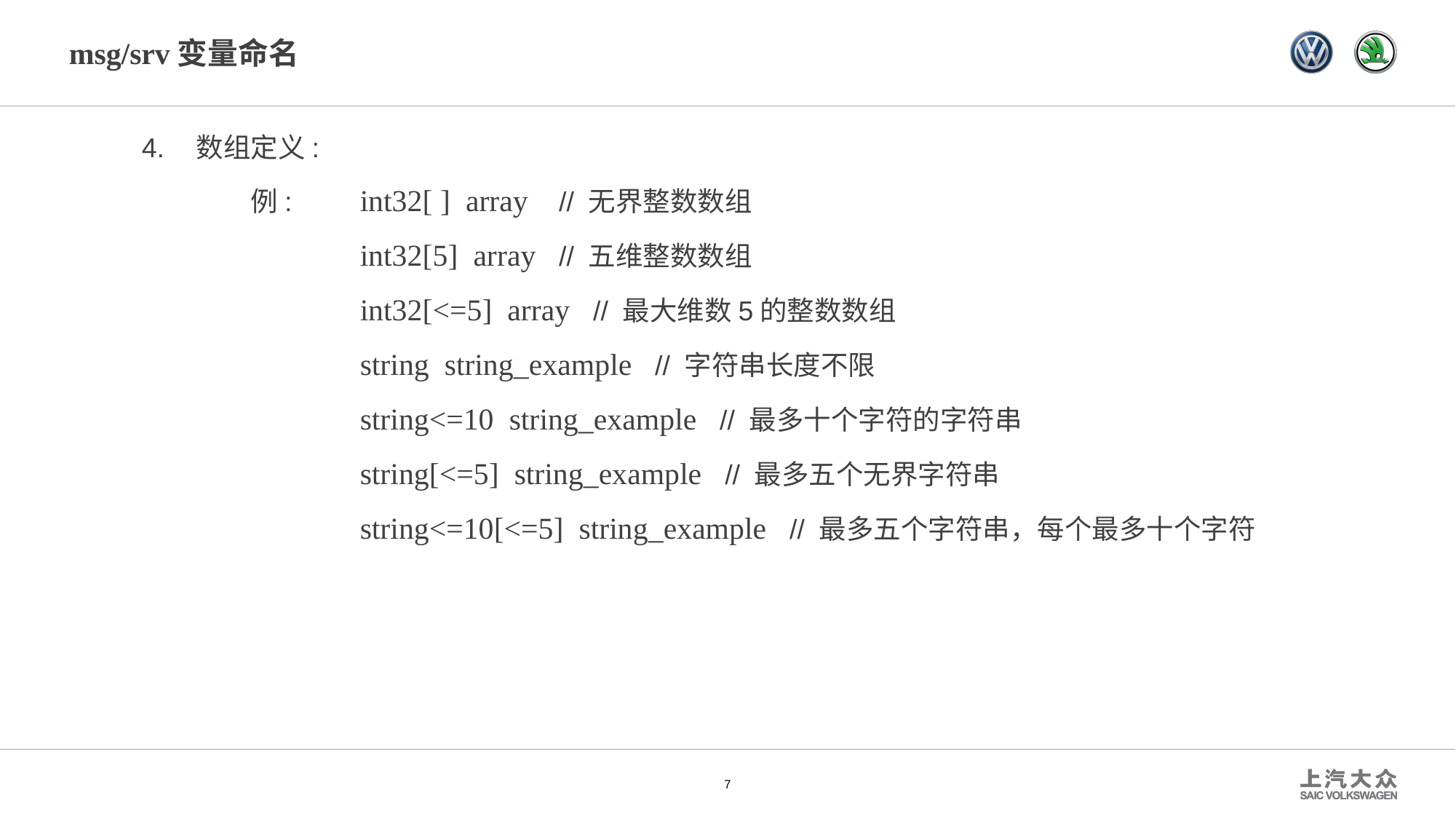

# msg/srv变量命名
数组定义:
	例:	int32[ ]  array    // 无界整数数组
	       	int32[5]  array   // 五维整数数组
	        	int32[<=5]  array   // 最大维数5的整数数组
	        	string  string_example   // 字符串长度不限
	        	string<=10  string_example   // 最多十个字符的字符串
	        	string[<=5]  string_example   // 最多五个无界字符串
	        	string<=10[<=5]  string_example   // 最多五个字符串，每个最多十个字符
7